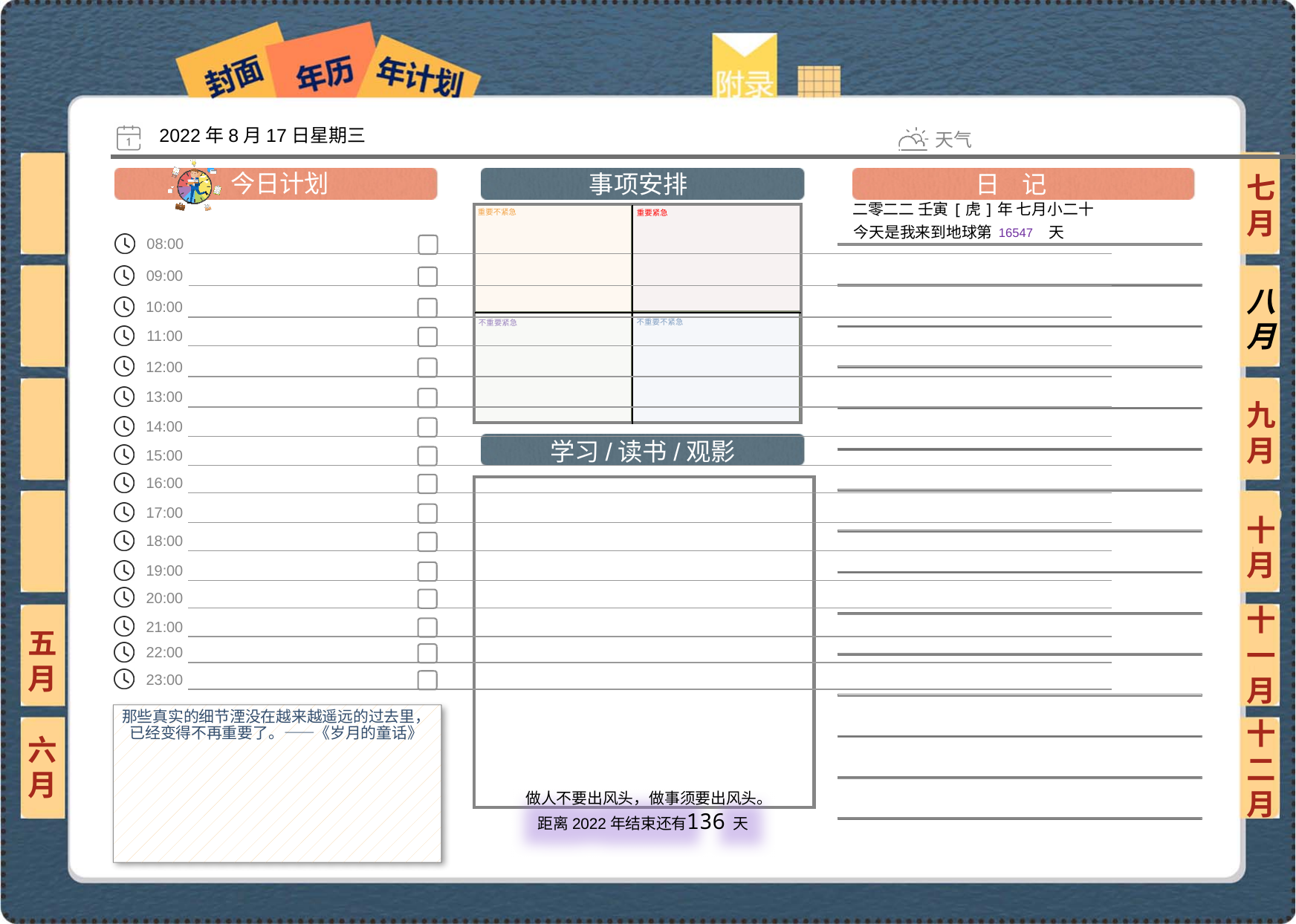

2022年8月17日星期三
七月
二零二二 壬寅[虎]年 七月小二十
16547
八月
九月
十月
十一月
五月
那些真实的细节湮没在越来越遥远的过去里，已经变得不再重要了。——《岁月的童话》

六月
十二月
136
 做人不要出风头，做事须要出风头。